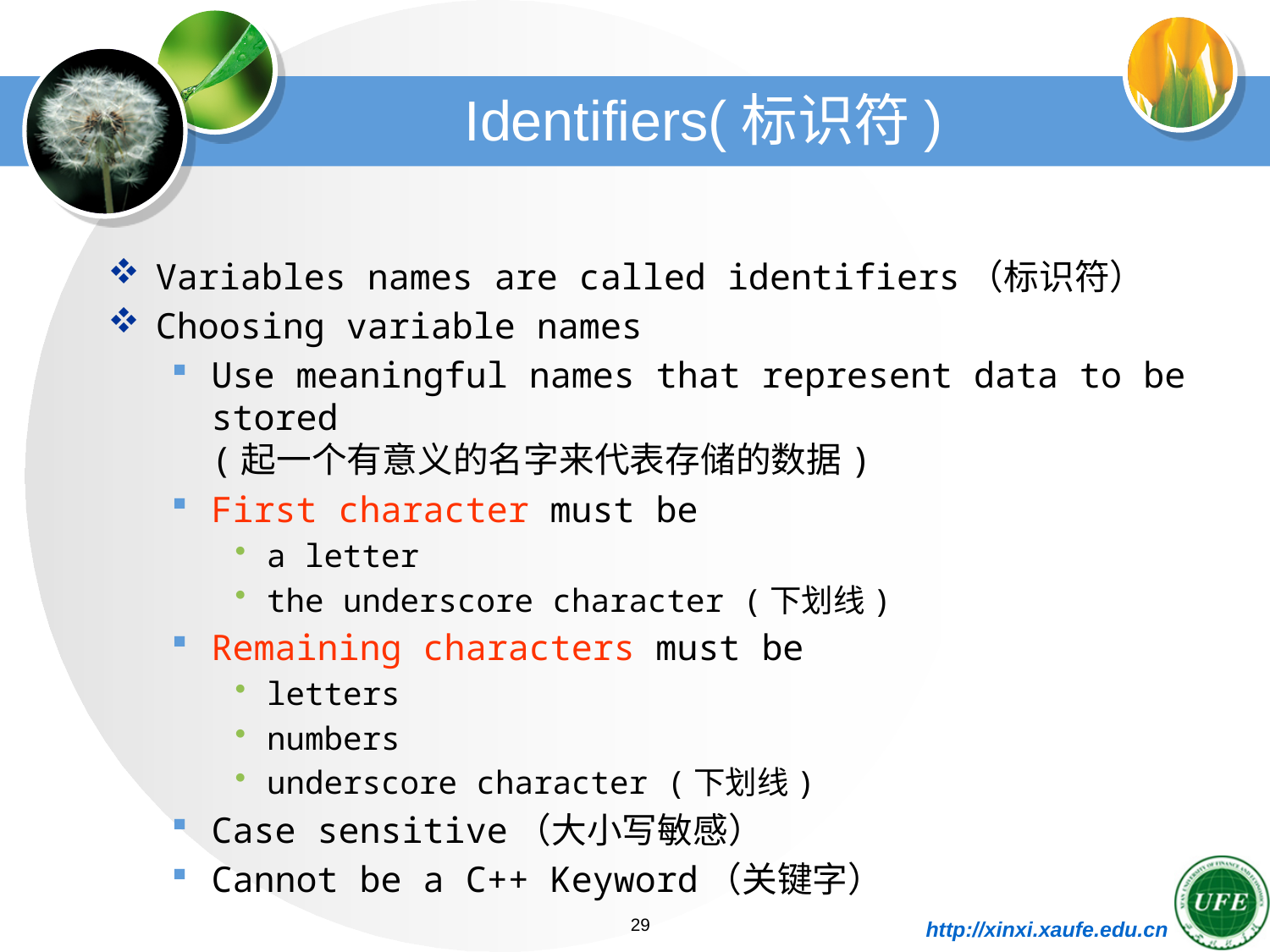

# Identifiers(标识符)
Variables names are called identifiers（标识符）
Choosing variable names
Use meaningful names that represent data to be stored
(起一个有意义的名字来代表存储的数据)
First character must be
a letter
the underscore character (下划线)
Remaining characters must be
letters
numbers
underscore character (下划线)
Case sensitive（大小写敏感）
Cannot be a C++ Keyword（关键字）
29
http://xinxi.xaufe.edu.cn